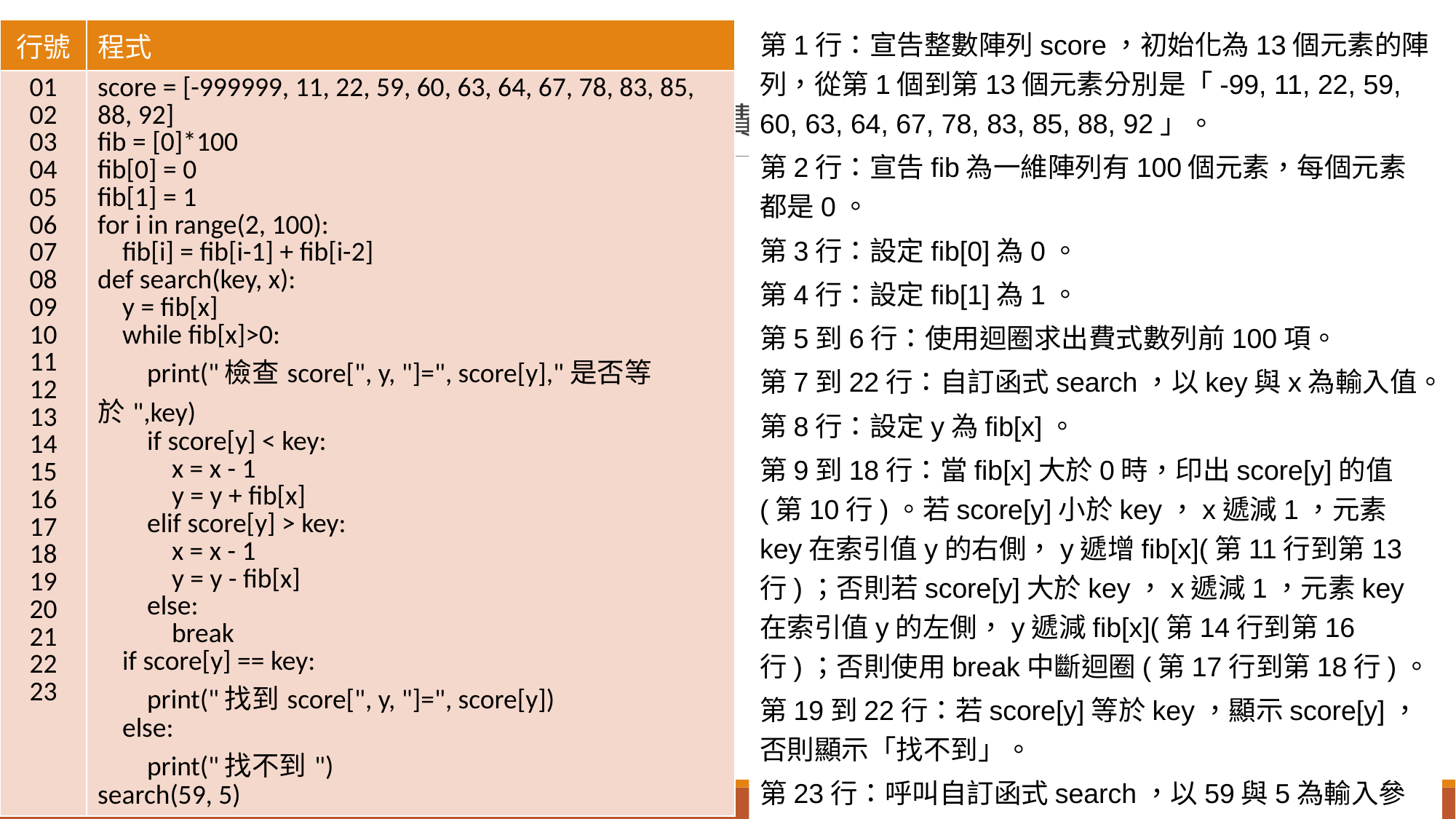

第1行：宣告整數陣列score，初始化為13個元素的陣列，從第1個到第13個元素分別是「-99, 11, 22, 59, 60, 63, 64, 67, 78, 83, 85, 88, 92」。
第2行：宣告fib為一維陣列有100個元素，每個元素都是0。
第3行：設定fib[0]為0。
第4行：設定fib[1]為1。
第5到6行：使用迴圈求出費式數列前100項。
第7到22行：自訂函式search，以key與x為輸入值。
第8行：設定y為fib[x]。
第9到18行：當fib[x]大於0時，印出score[y]的值(第10行)。若score[y]小於key，x遞減1，元素key在索引值y的右側，y遞增fib[x](第11行到第13行)；否則若score[y]大於key，x遞減1，元素key在索引值y的左側，y遞減fib[x](第14行到第16行)；否則使用break中斷迴圈(第17行到第18行)。
第19到22行：若score[y]等於key，顯示score[y]，否則顯示「找不到」。
第23行：呼叫自訂函式search，以59與5為輸入參數。
| 行號 | 程式 |
| --- | --- |
| 01 02 03 04 05 06 07 08 09 10 11 12 13 14 15 16 17 18 19 20 21 22 23 | score = [-999999, 11, 22, 59, 60, 63, 64, 67, 78, 83, 85, 88, 92] fib = [0]\*100 fib[0] = 0 fib[1] = 1 for i in range(2, 100): fib[i] = fib[i-1] + fib[i-2] def search(key, x): y = fib[x] while fib[x]>0: print("檢查score[", y, "]=", score[y],"是否等於",key) if score[y] < key: x = x - 1 y = y + fib[x] elif score[y] > key: x = x - 1 y = y - fib[x] else: break if score[y] == key: print("找到score[", y, "]=", score[y]) else: print("找不到") search(59, 5) |
# 9-1-4　費氏搜尋 (9-1-4 費氏搜尋.py)
(1) 程式碼與解說